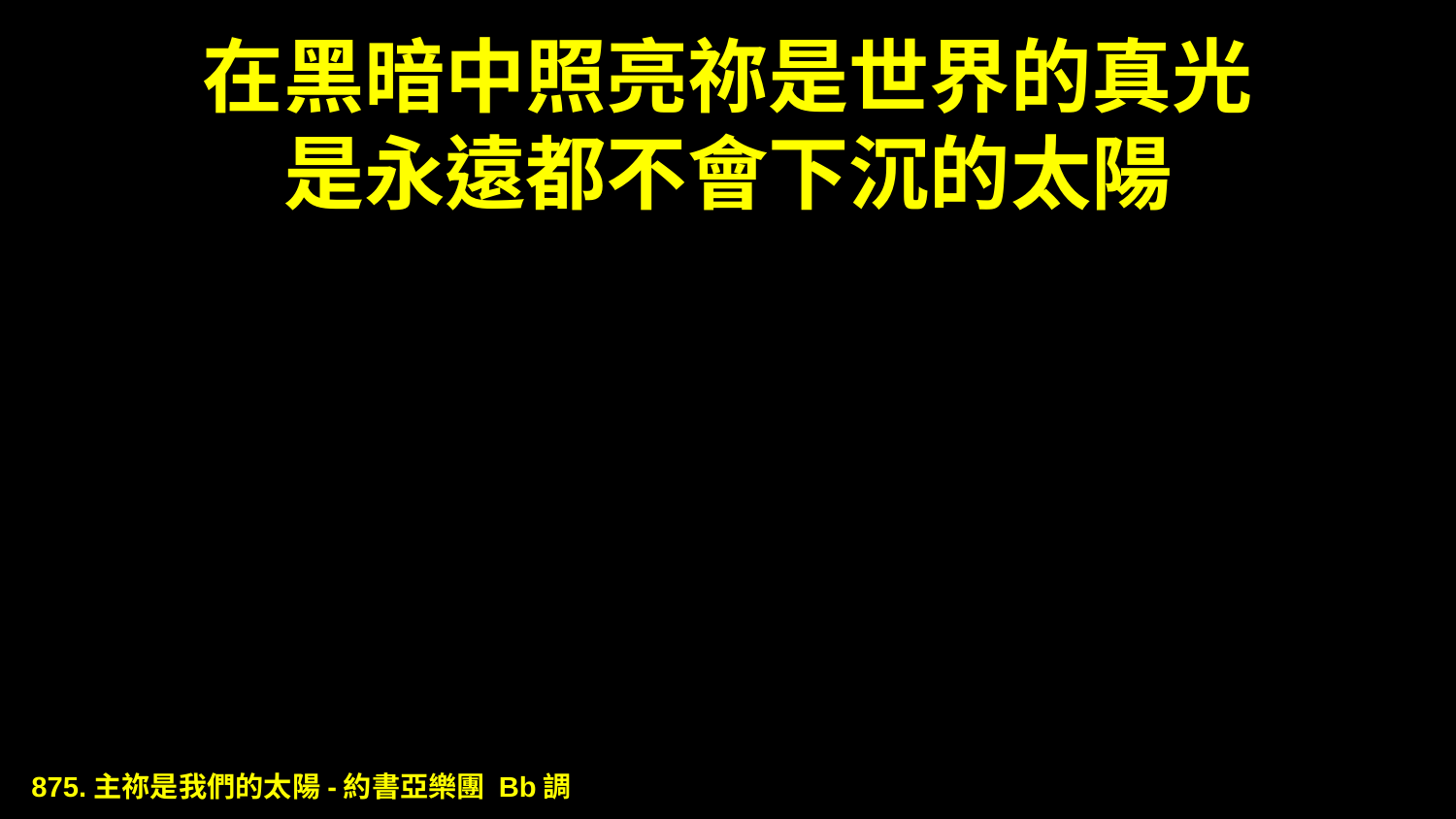

# 在黑暗中照亮祢是世界的真光 是永遠都不會下沉的太陽
875.主祢是我們的太陽-約書亞樂團 Bb調